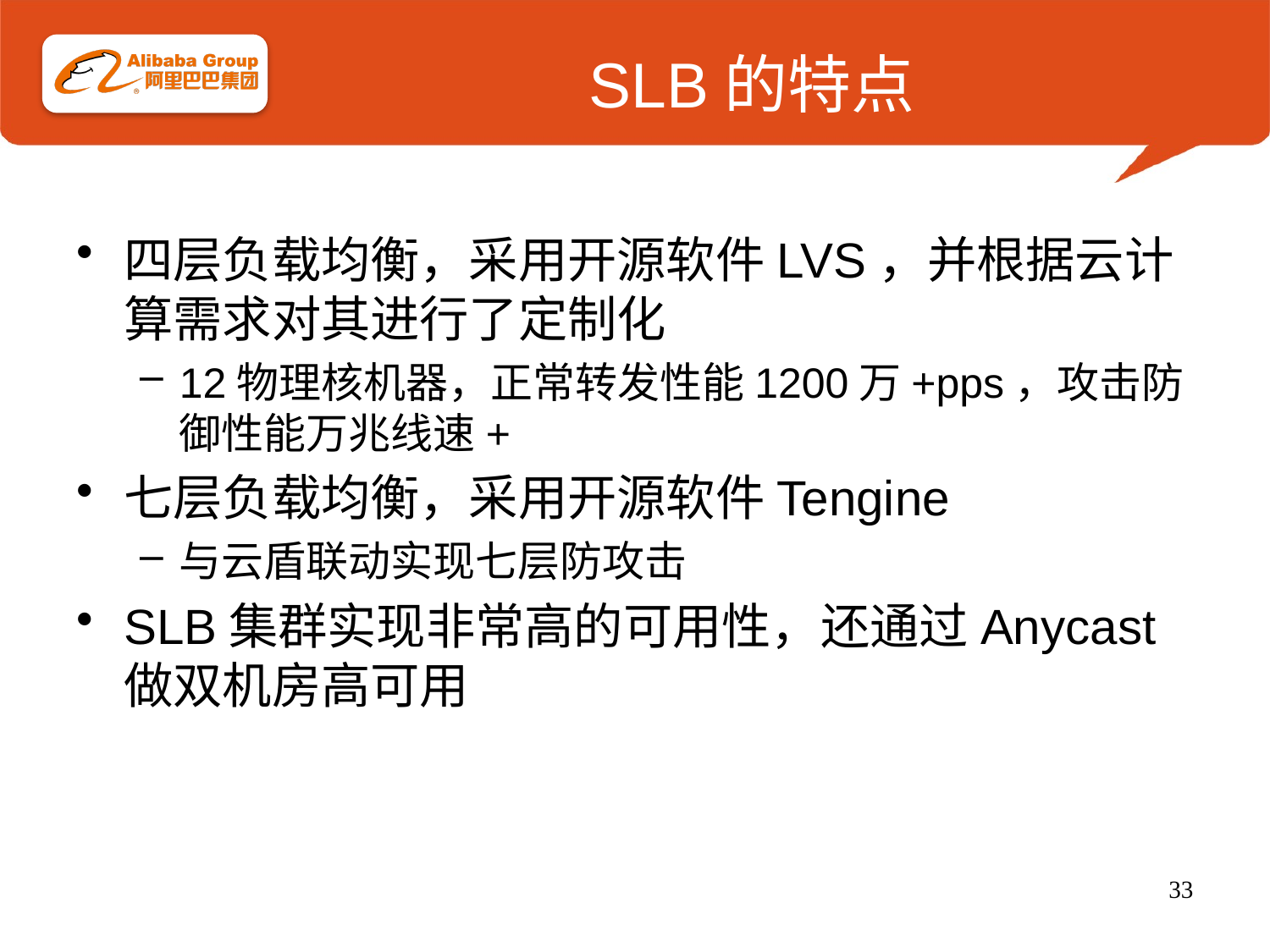

# SLB的特点
四层负载均衡，采用开源软件LVS，并根据云计算需求对其进行了定制化
12物理核机器，正常转发性能1200万+pps，攻击防御性能万兆线速+
七层负载均衡，采用开源软件Tengine
与云盾联动实现七层防攻击
SLB集群实现非常高的可用性，还通过Anycast做双机房高可用

33